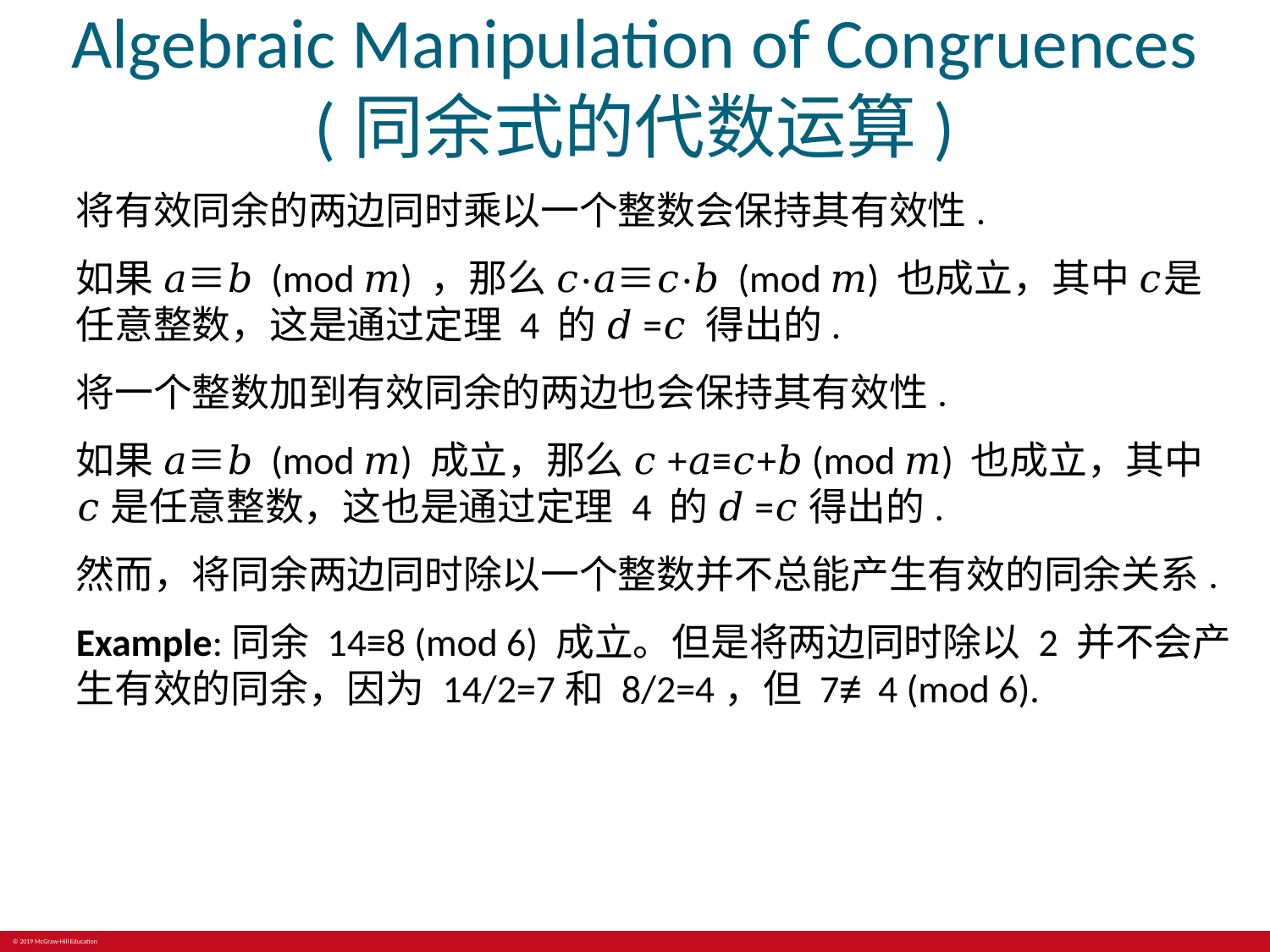

# Algebraic Manipulation of Congruences (同余式的代数运算)
将有效同余的两边同时乘以一个整数会保持其有效性.
如果 𝑎≡𝑏 (mod 𝑚) ，那么 𝑐⋅𝑎≡𝑐⋅𝑏 (mod 𝑚) 也成立，其中 𝑐是任意整数，这是通过定理 4 的 𝑑=𝑐 得出的.
将一个整数加到有效同余的两边也会保持其有效性.
如果 𝑎≡𝑏 (mod 𝑚) 成立，那么 𝑐+𝑎≡𝑐+𝑏 (mod 𝑚) 也成立，其中 𝑐 是任意整数，这也是通过定理 4 的 𝑑=𝑐得出的.
然而，将同余两边同时除以一个整数并不总能产生有效的同余关系.
Example:同余 14≡8 (mod 6) 成立。但是将两边同时除以 2 并不会产生有效的同余，因为 14/2=7和 8/2=4，但 7≢4 (mod 6).